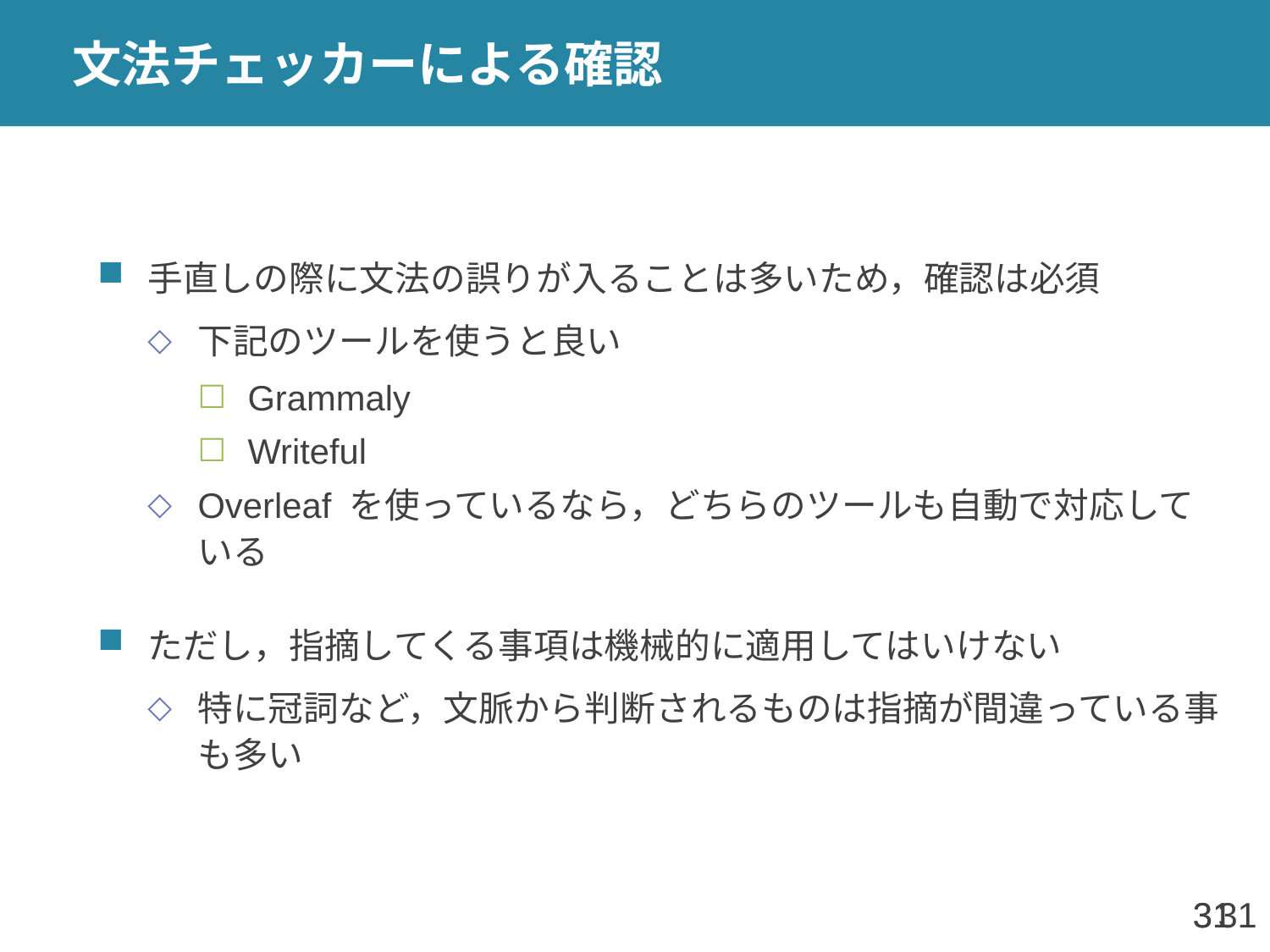

# 文法チェッカーによる確認
手直しの際に文法の誤りが入ることは多いため，確認は必須
下記のツールを使うと良い
Grammaly
Writeful
Overleaf を使っているなら，どちらのツールも自動で対応している
ただし，指摘してくる事項は機械的に適用してはいけない
特に冠詞など，文脈から判断されるものは指摘が間違っている事も多い
31